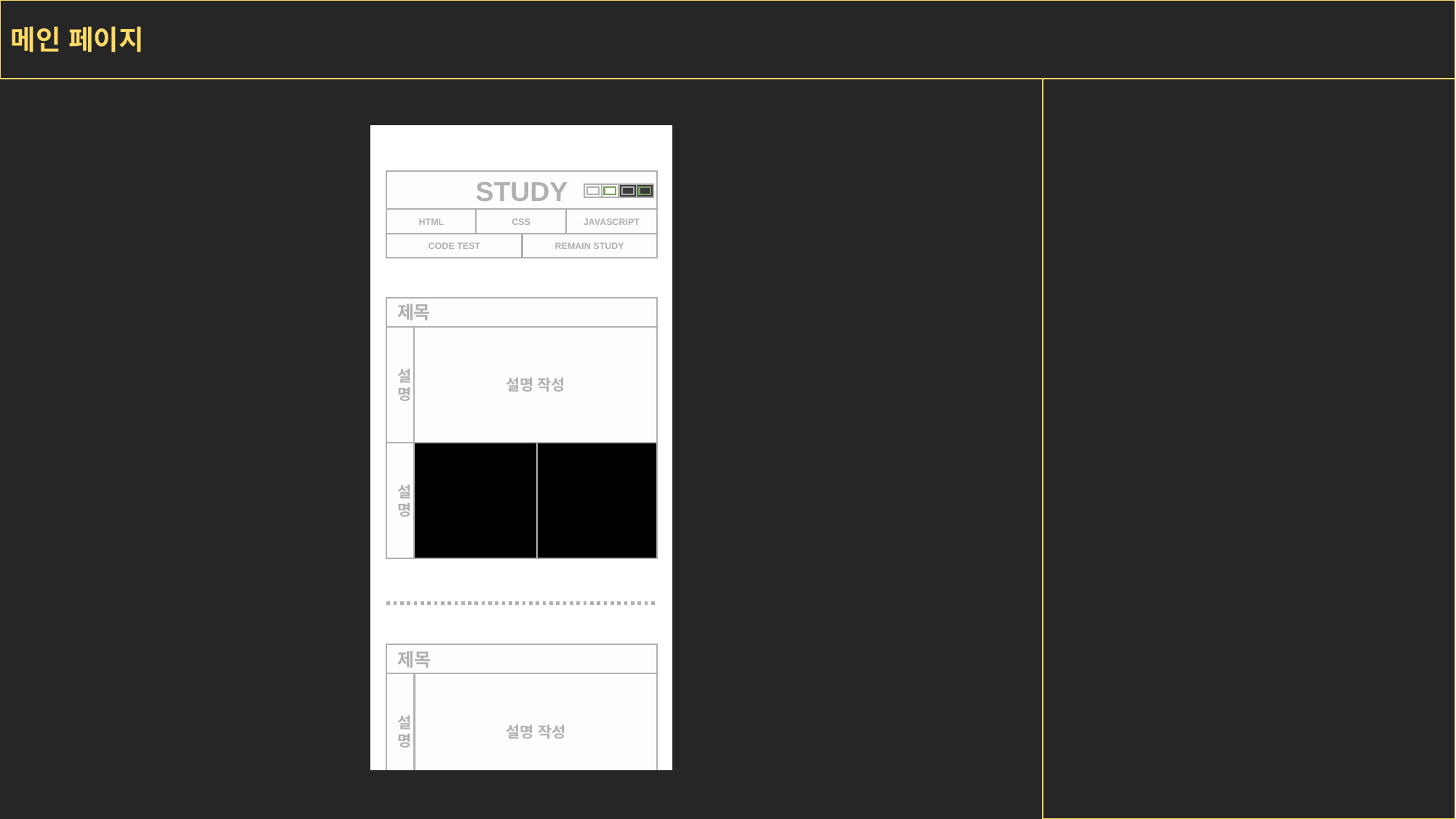

메인 페이지

STUDY

HTML
CSS
JAVASCRIPT
CODE TEST
REMAIN STUDY
제목
설명 작성
설명
설명

제목
설명 작성
설명